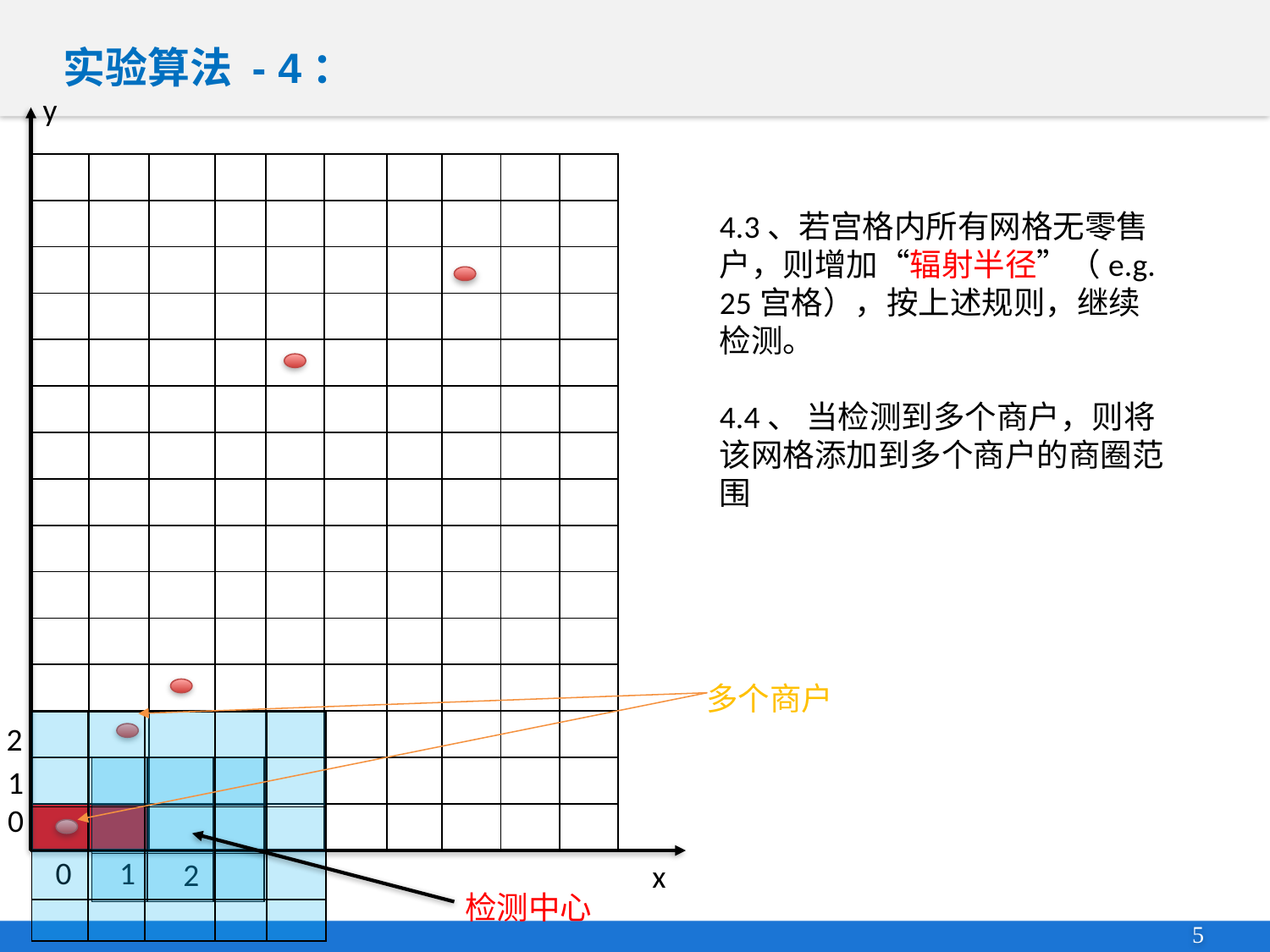

# 实验算法 - 4：
y
|  |  |  |  |  |  |  |  |  |  |
| --- | --- | --- | --- | --- | --- | --- | --- | --- | --- |
|  |  |  |  |  |  |  |  |  |  |
|  |  |  |  |  |  |  |  |  |  |
|  |  |  |  |  |  |  |  |  |  |
|  |  |  |  |  |  |  |  |  |  |
|  |  |  |  |  |  |  |  |  |  |
|  |  |  |  |  |  |  |  |  |  |
|  |  |  |  |  |  |  |  |  |  |
|  |  |  |  |  |  |  |  |  |  |
|  |  |  |  |  |  |  |  |  |  |
|  |  |  |  |  |  |  |  |  |  |
|  |  |  |  |  |  |  |  |  |  |
|  |  |  |  |  |  |  |  |  |  |
|  |  |  |  |  |  |  |  |  |  |
|  |  |  |  |  |  |  |  |  |  |

4.3、若宫格内所有网格无零售户，则增加“辐射半径”（e.g. 25宫格），按上述规则，继续检测。

4.4、 当检测到多个商户，则将该网格添加到多个商户的商圈范围

多个商户

|  |  |  |  |  |
| --- | --- | --- | --- | --- |
|  |  |  |  |  |
|  |  |  |  |  |
|  |  |  |  |  |
|  |  |  |  |  |
2

1
|  |  |  |
| --- | --- | --- |
|  |  |  |
|  |  |  |
0

0
1
2
x
检测中心